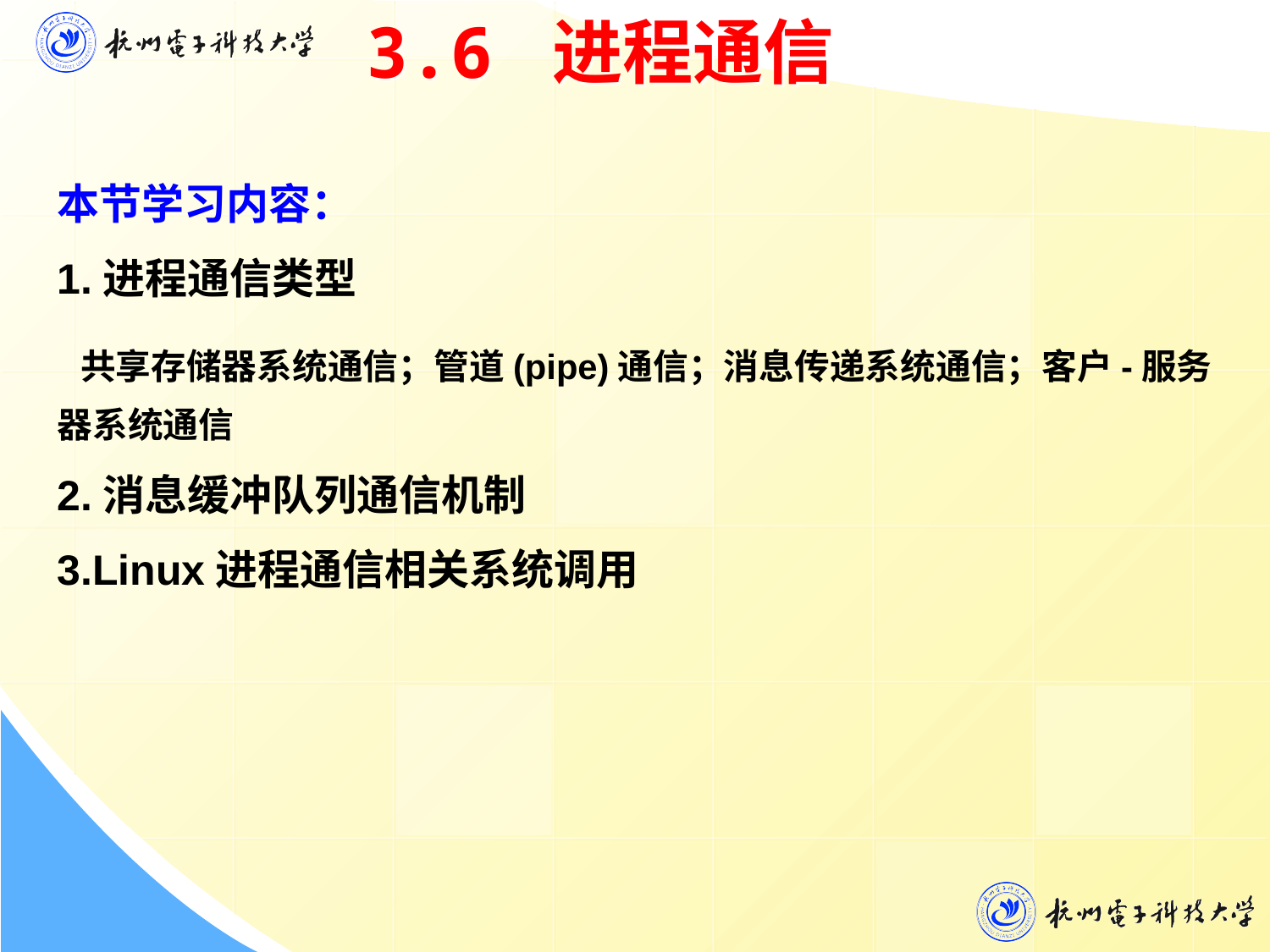

3.6 进程通信
本节学习内容：
1.进程通信类型
 共享存储器系统通信；管道(pipe)通信；消息传递系统通信；客户-服务器系统通信
2.消息缓冲队列通信机制
3.Linux进程通信相关系统调用